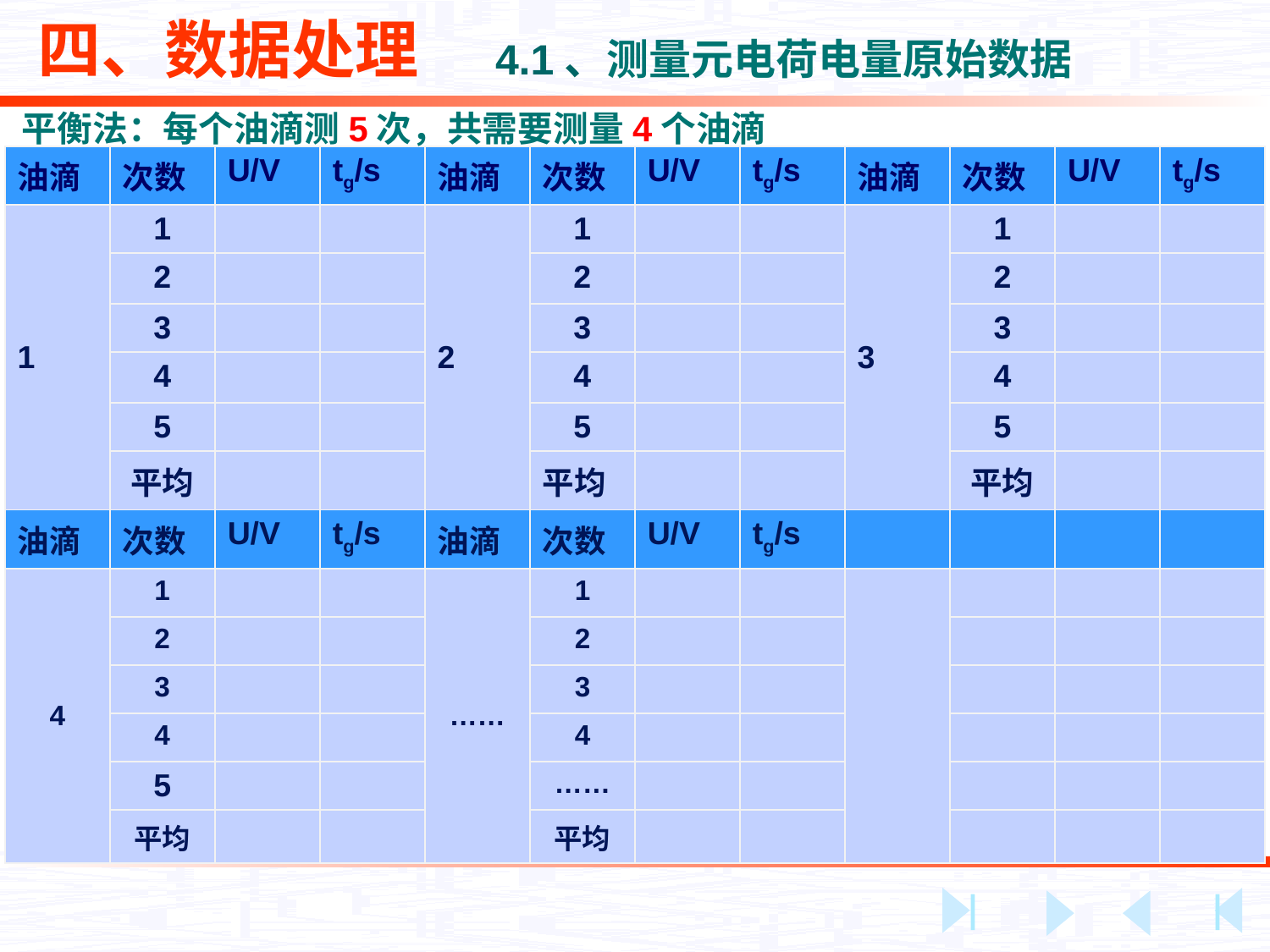

四、数据处理
4.1、测量元电荷电量原始数据
  平衡法：每个油滴测5次，共需要测量4个油滴
| 油滴 | 次数 | U/V | tg/s | 油滴 | 次数 | U/V | tg/s | 油滴 | 次数 | U/V | tg/s |
| --- | --- | --- | --- | --- | --- | --- | --- | --- | --- | --- | --- |
| 1 | 1 |  |  | 2 | 1 |  |  | 3 | 1 |  |  |
|  | 2 |  |  |  | 2 |  |  |  | 2 |  |  |
|  | 3 |  |  |  | 3 |  |  |  | 3 |  |  |
|  | 4 |  |  |  | 4 |  |  |  | 4 |  |  |
|  | 5 |  |  |  | 5 |  |  |  | 5 |  |  |
|  | 平均 |  |  |  | 平均 |  |  |  | 平均 |  |  |
| 油滴 | 次数 | U/V | tg/s | 油滴 | 次数 | U/V | tg/s |  |  |  |  |
| 4 | 1 |  |  | …… | 1 |  |  |  |  |  |  |
|  | 2 |  |  |  | 2 |  |  |  |  |  |  |
|  | 3 |  |  |  | 3 |  |  |  |  |  |  |
|  | 4 |  |  |  | 4 |  |  |  |  |  |  |
|  | 5 |  |  |  | …… |  |  |  |  |  |  |
|  | 平均 |  |  |  | 平均 |  |  |  |  |  |  |